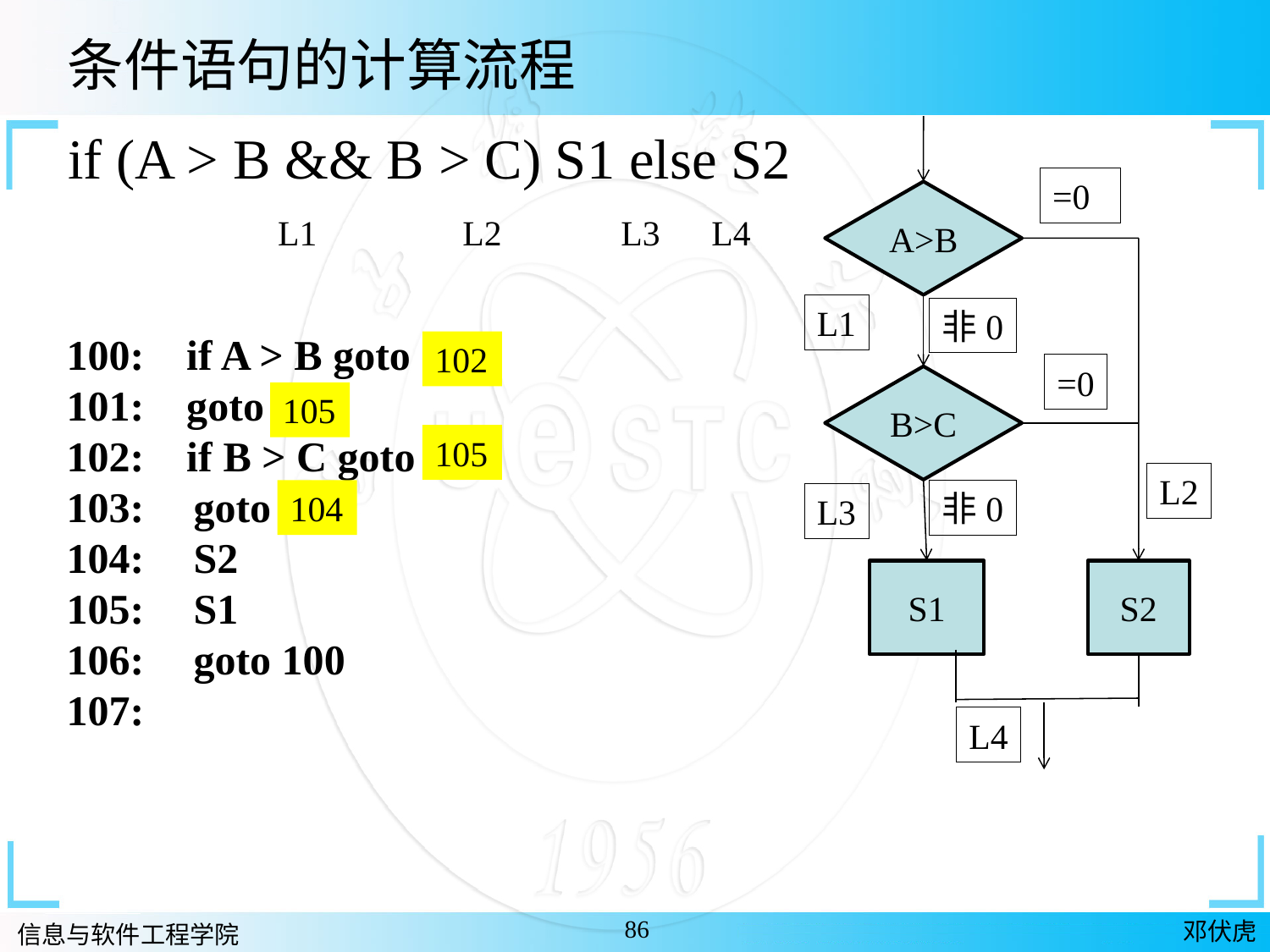

条件语句的计算流程
if (A > B && B > C) S1 else S2
=0
A>B
L1
L2
L3
L4
L1
非0
100:    if A > B goto 0
101:    goto 0
102:    if B > C goto 0
103:	goto 0
104:	S2
105:	S1
106:	goto 100
107:

102
=0
B>C
105
105
L2
104
非0
L3
S1
S2
L4
86
邓伏虎
信息与软件工程学院